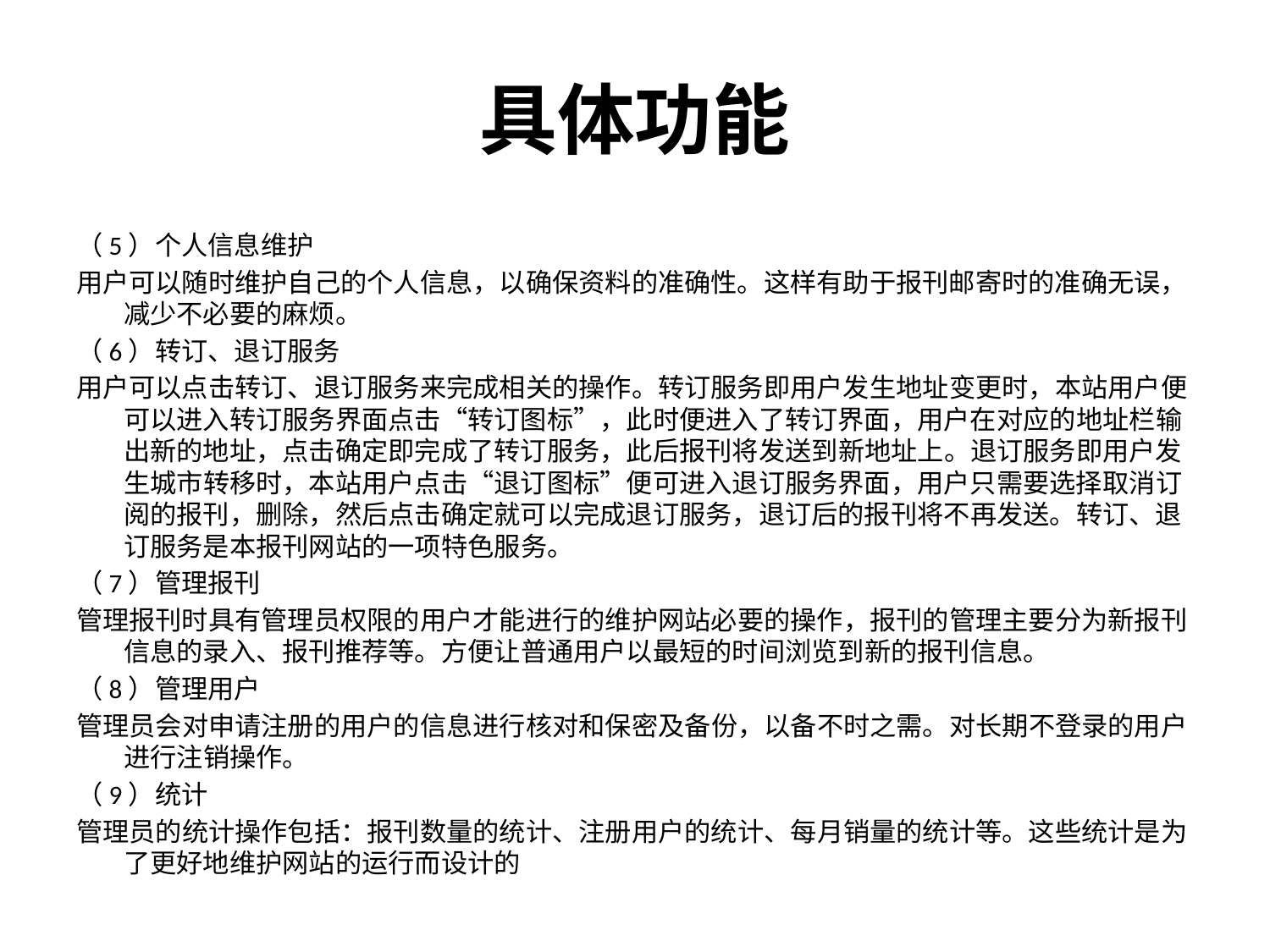

# 具体功能
（5）个人信息维护
用户可以随时维护自己的个人信息，以确保资料的准确性。这样有助于报刊邮寄时的准确无误，减少不必要的麻烦。
（6）转订、退订服务
用户可以点击转订、退订服务来完成相关的操作。转订服务即用户发生地址变更时，本站用户便可以进入转订服务界面点击“转订图标”，此时便进入了转订界面，用户在对应的地址栏输出新的地址，点击确定即完成了转订服务，此后报刊将发送到新地址上。退订服务即用户发生城市转移时，本站用户点击“退订图标”便可进入退订服务界面，用户只需要选择取消订阅的报刊，删除，然后点击确定就可以完成退订服务，退订后的报刊将不再发送。转订、退订服务是本报刊网站的一项特色服务。
（7）管理报刊
管理报刊时具有管理员权限的用户才能进行的维护网站必要的操作，报刊的管理主要分为新报刊信息的录入、报刊推荐等。方便让普通用户以最短的时间浏览到新的报刊信息。
（8）管理用户
管理员会对申请注册的用户的信息进行核对和保密及备份，以备不时之需。对长期不登录的用户进行注销操作。
（9）统计
管理员的统计操作包括：报刊数量的统计、注册用户的统计、每月销量的统计等。这些统计是为了更好地维护网站的运行而设计的